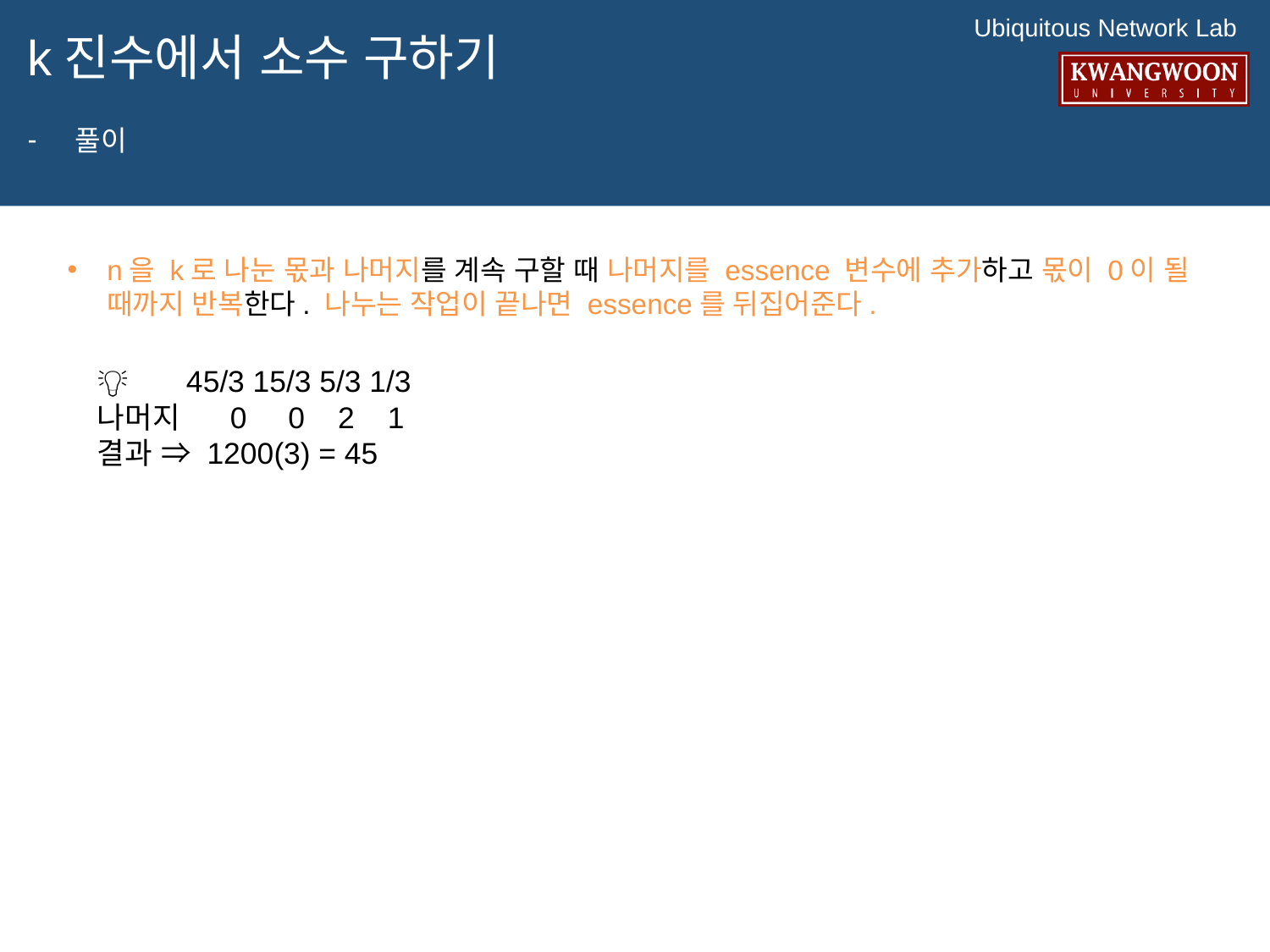

# k진수에서 소수 구하기
풀이
n을 k로 나눈 몫과 나머지를 계속 구할 때 나머지를 essence 변수에 추가하고 몫이 0이 될 때까지 반복한다. 나누는 작업이 끝나면 essence를 뒤집어준다.
💡       45/3 15/3 5/3 1/3
나머지     0     0    2    1
결과 ⇒ 1200(3) = 45